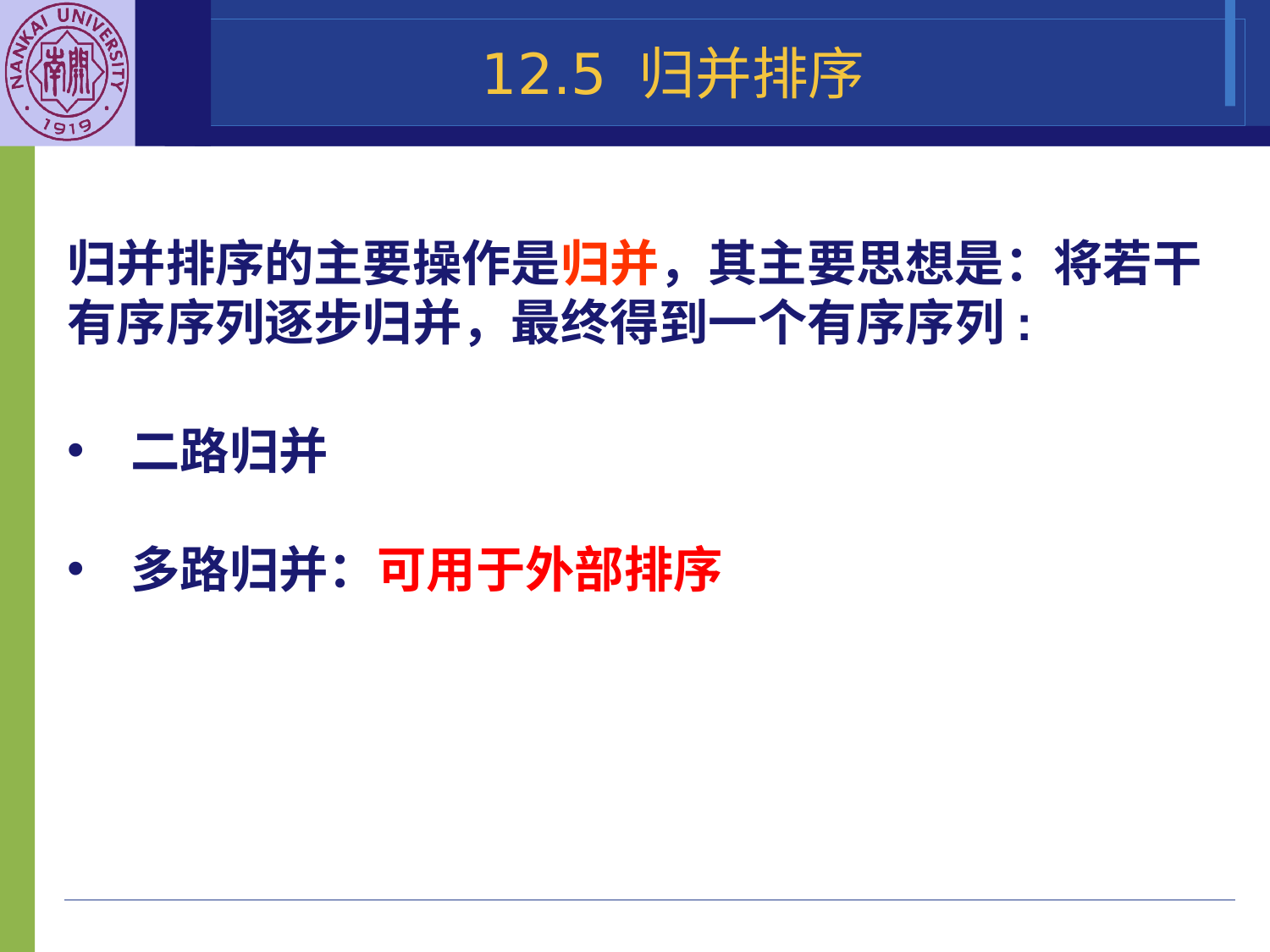

12.5 归并排序
归并排序的主要操作是归并，其主要思想是：将若干有序序列逐步归并，最终得到一个有序序列:

二路归并

多路归并：可用于外部排序